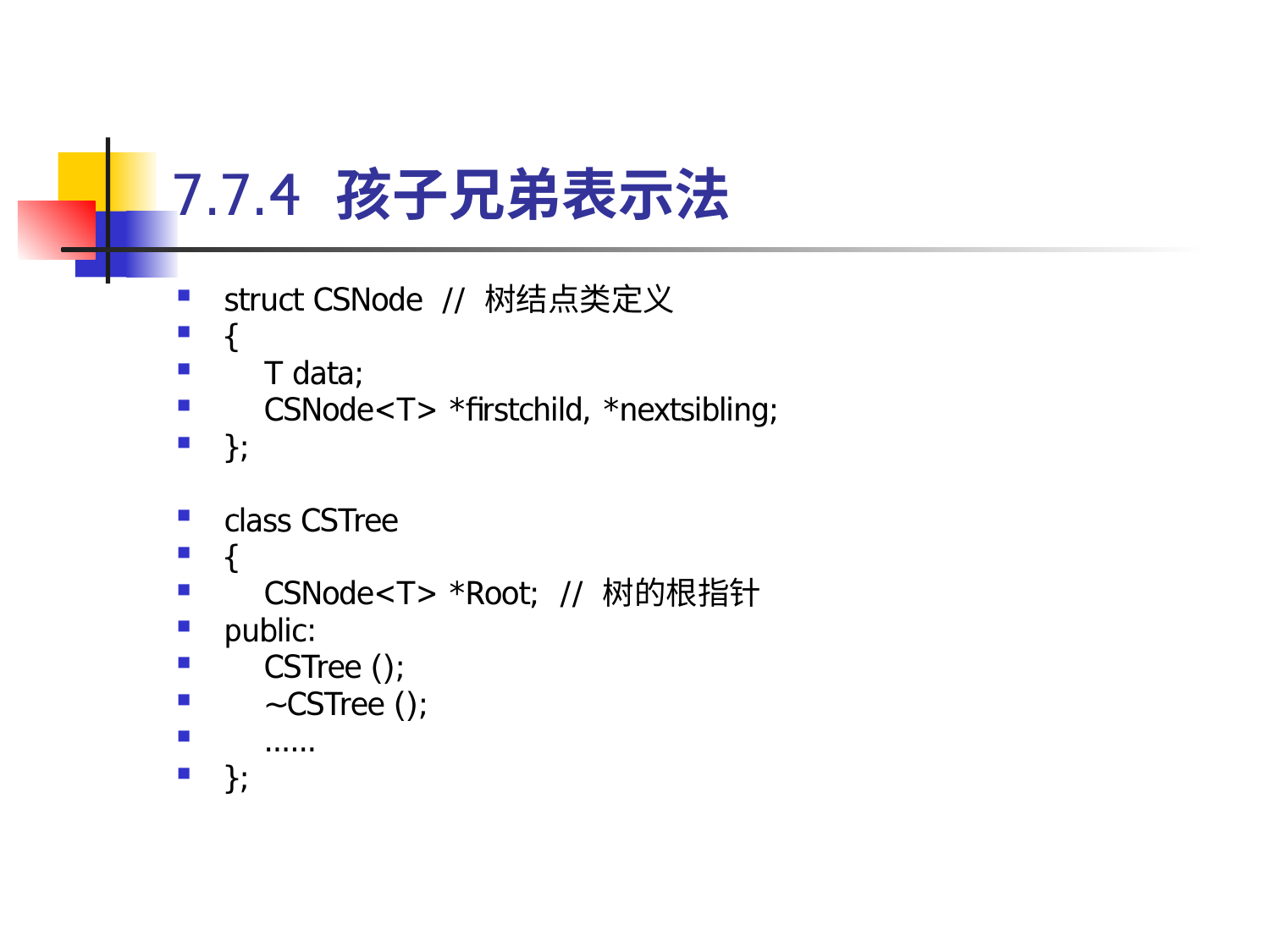

# 7.7.4 孩子兄弟表示法
struct CSNode  // 树结点类定义
{
    T data;
    CSNode<T> *firstchild, *nextsibling;
};

class CSTree
{
    CSNode<T> *Root;  // 树的根指针
public:
    CSTree ();
    ~CSTree ();
    ……
};